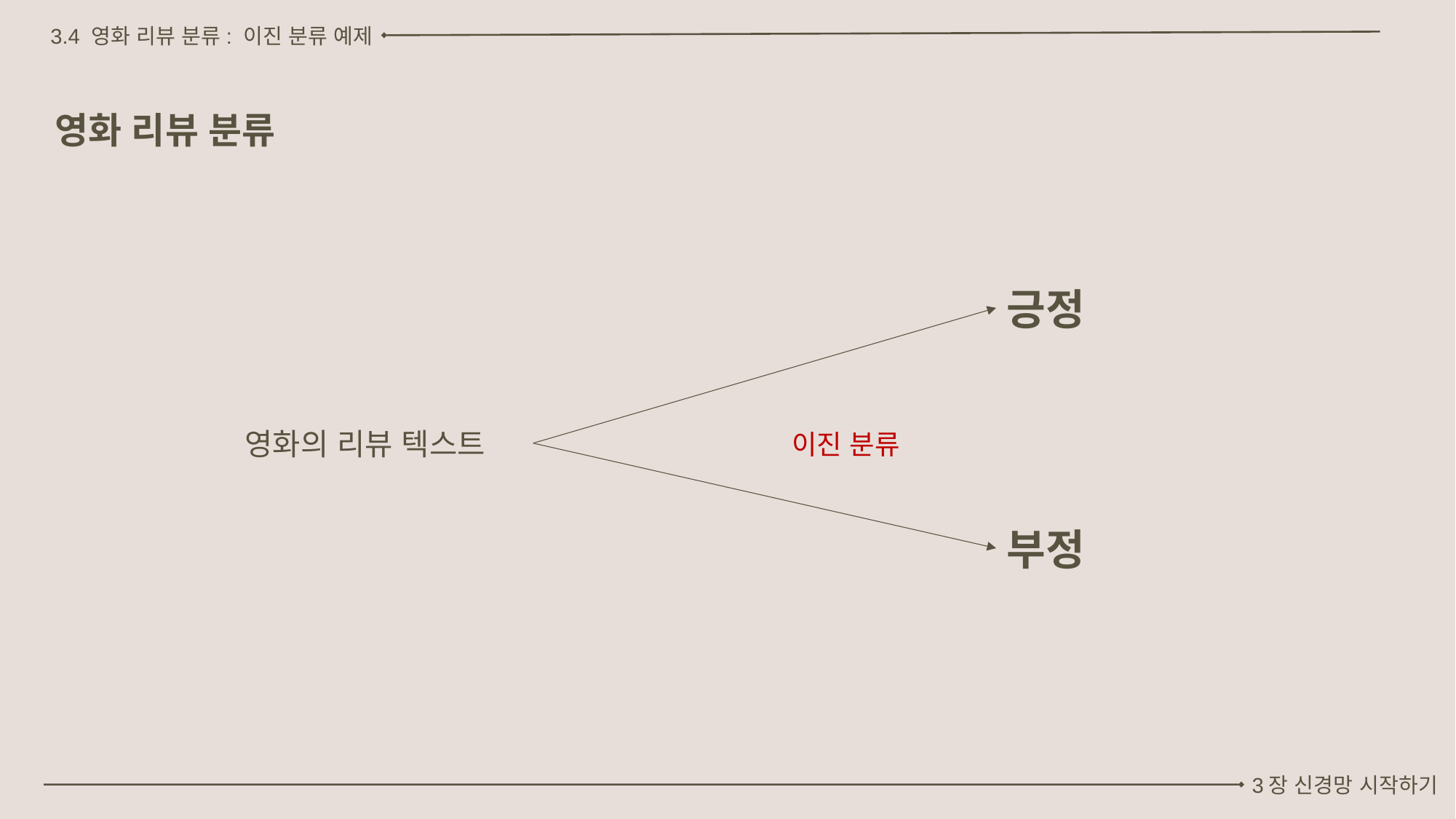

3.4 영화 리뷰 분류: 이진 분류 예제
영화 리뷰 분류
긍정
영화의 리뷰 텍스트
이진 분류
부정
3장 신경망 시작하기